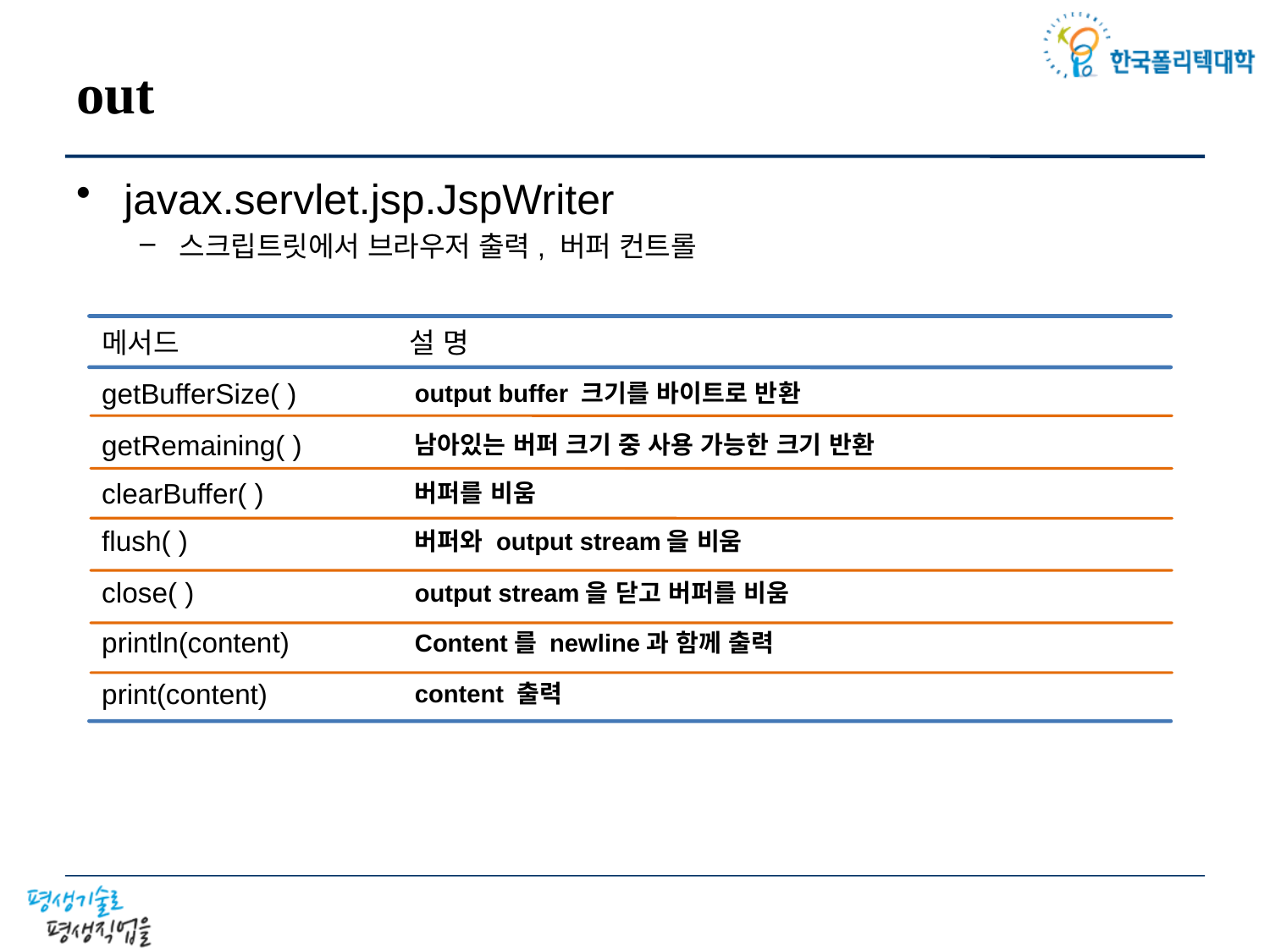

# out
javax.servlet.jsp.JspWriter
스크립트릿에서 브라우저 출력, 버퍼 컨트롤

메서드

설 명
getBufferSize( )

output buffer 크기를 바이트로 반환
getRemaining( )

남아있는 버퍼 크기 중 사용 가능한 크기 반환
clearBuffer( )
버퍼를 비움

flush( )
버퍼와 output stream을 비움

close( )
output stream을 닫고 버퍼를 비움

println(content)
Content를 newline과 함께 출력

print(content)
content 출력